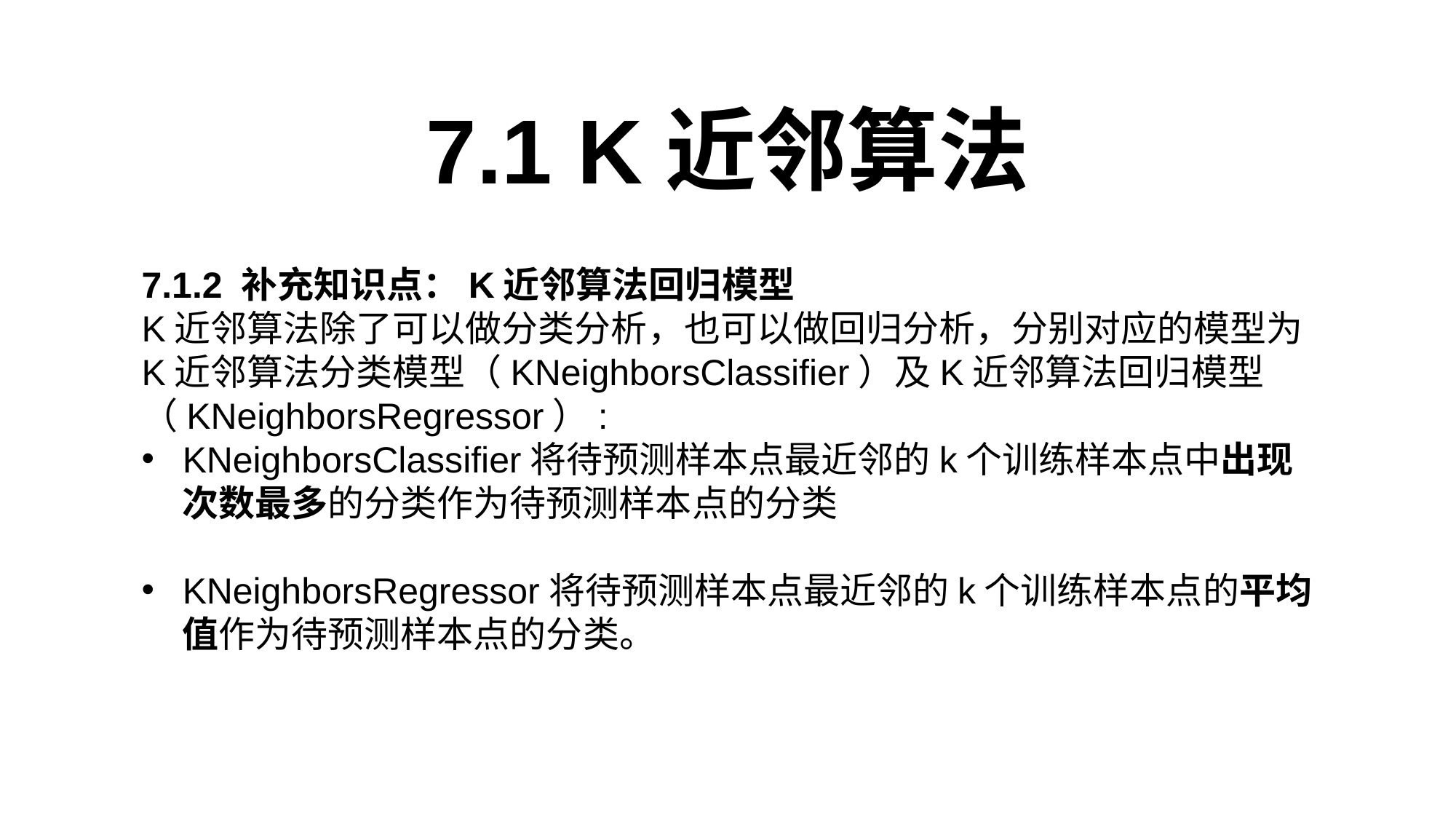

7.1 K近邻算法
7.1.2 补充知识点：K近邻算法回归模型
K近邻算法除了可以做分类分析，也可以做回归分析，分别对应的模型为K近邻算法分类模型（KNeighborsClassifier）及K近邻算法回归模型（KNeighborsRegressor）:
KNeighborsClassifier将待预测样本点最近邻的k个训练样本点中出现次数最多的分类作为待预测样本点的分类

KNeighborsRegressor将待预测样本点最近邻的k个训练样本点的平均值作为待预测样本点的分类。